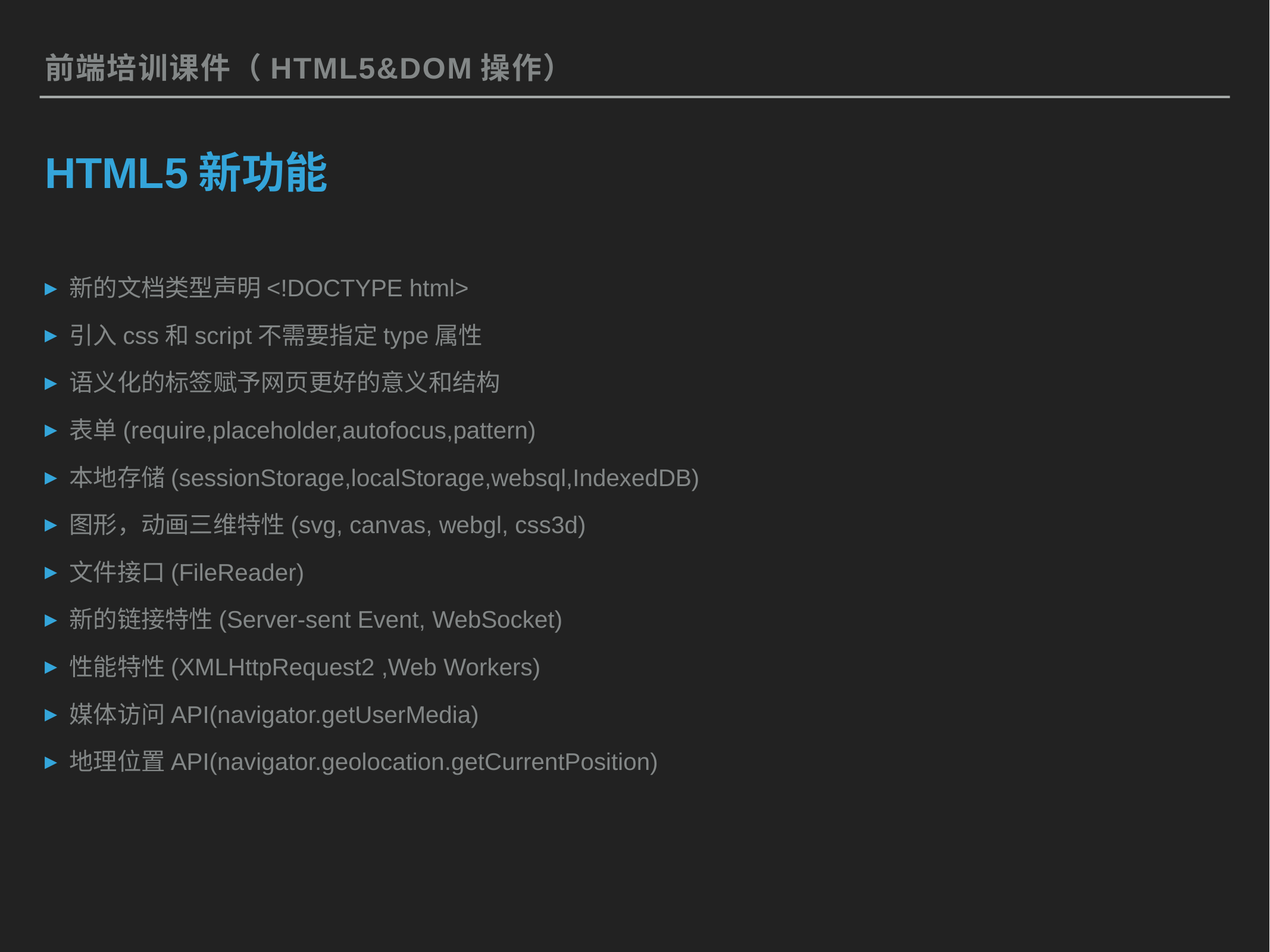

前端培训课件（HTML5&DOM操作）
# HTML5新功能
新的文档类型声明<!DOCTYPE html>
引入css和script不需要指定type属性
语义化的标签赋予网页更好的意义和结构
表单(require,placeholder,autofocus,pattern)
本地存储(sessionStorage,localStorage,websql,IndexedDB)
图形，动画三维特性(svg, canvas, webgl, css3d)
文件接口(FileReader)
新的链接特性(Server-sent Event, WebSocket)
性能特性(XMLHttpRequest2 ,Web Workers)
媒体访问API(navigator.getUserMedia)
地理位置API(navigator.geolocation.getCurrentPosition)